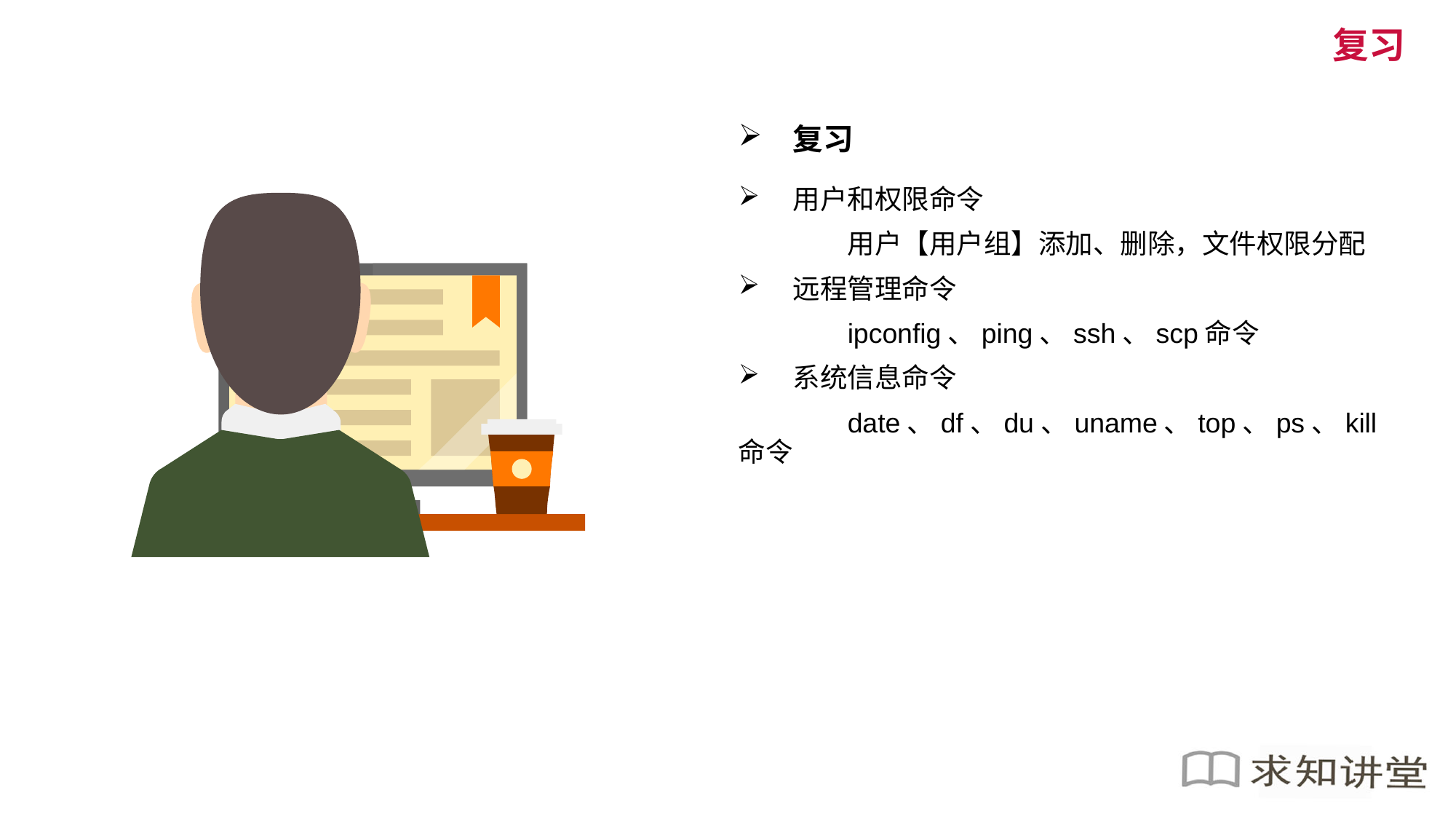

复习
复习
用户和权限命令
	用户【用户组】添加、删除，文件权限分配
远程管理命令
	ipconfig、ping、ssh、scp命令
系统信息命令
	date、df、du、uname、top、ps、kill命令